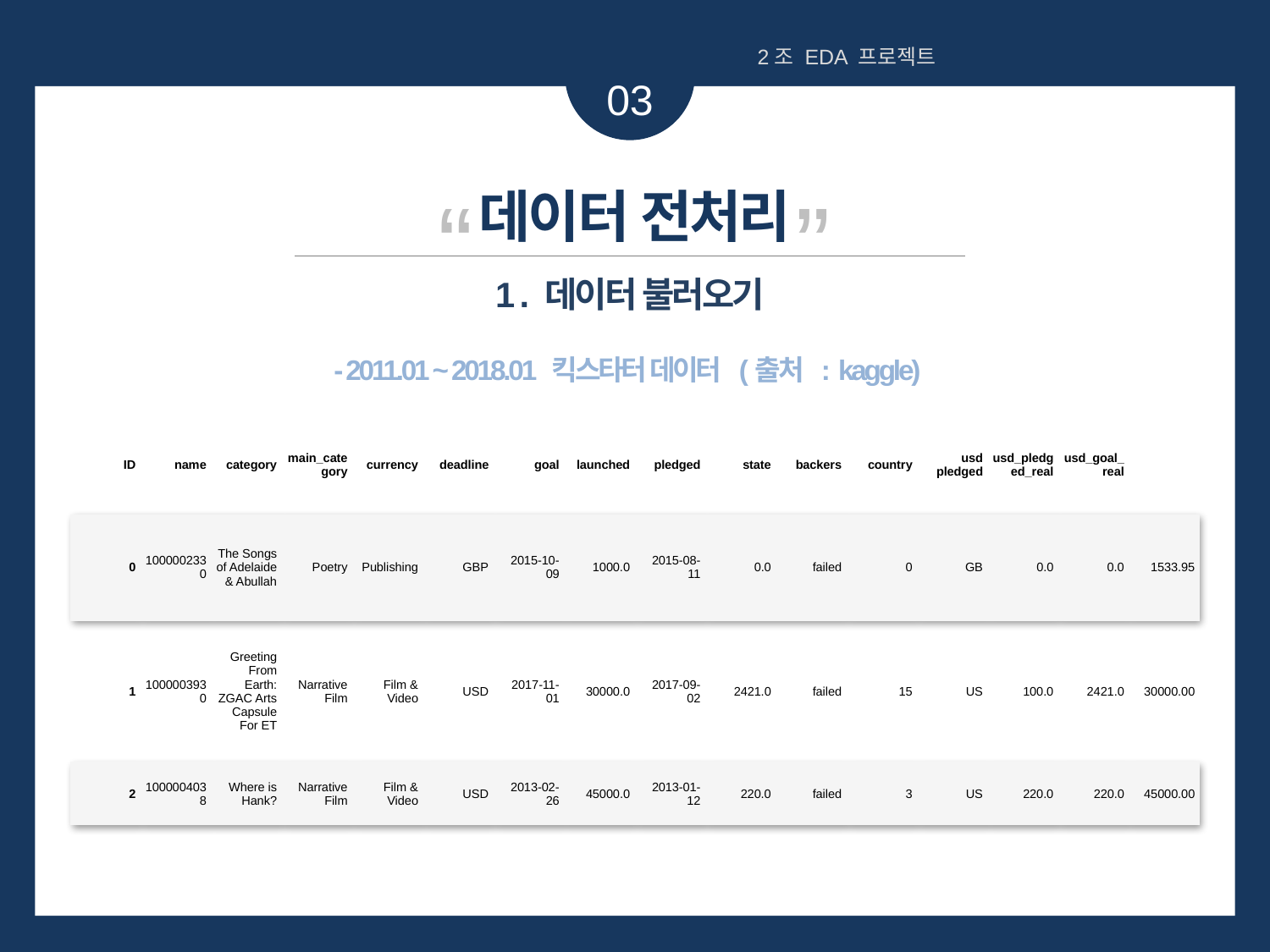

2조 EDA 프로젝트
03

“           ”
데이터 전처리
1 . 데이터 불러오기
- 2011.01 ~ 2018.01 킥스타터 데이터  (출처  :  kaggle)
| ID | name | category | main\_category | currency | deadline | goal | launched | pledged | state | backers | country | usd pledged | usd\_pledged\_real | usd\_goal\_real |  |
| --- | --- | --- | --- | --- | --- | --- | --- | --- | --- | --- | --- | --- | --- | --- | --- |
| 0 | 1000002330 | The Songs of Adelaide & Abullah | Poetry | Publishing | GBP | 2015-10-09 | 1000.0 | 2015-08-11 | 0.0 | failed | 0 | GB | 0.0 | 0.0 | 1533.95 |
| 1 | 1000003930 | Greeting From Earth: ZGAC Arts Capsule For ET | Narrative Film | Film & Video | USD | 2017-11-01 | 30000.0 | 2017-09-02 | 2421.0 | failed | 15 | US | 100.0 | 2421.0 | 30000.00 |
| 2 | 1000004038 | Where is Hank? | Narrative Film | Film & Video | USD | 2013-02-26 | 45000.0 | 2013-01-12 | 220.0 | failed | 3 | US | 220.0 | 220.0 | 45000.00 |